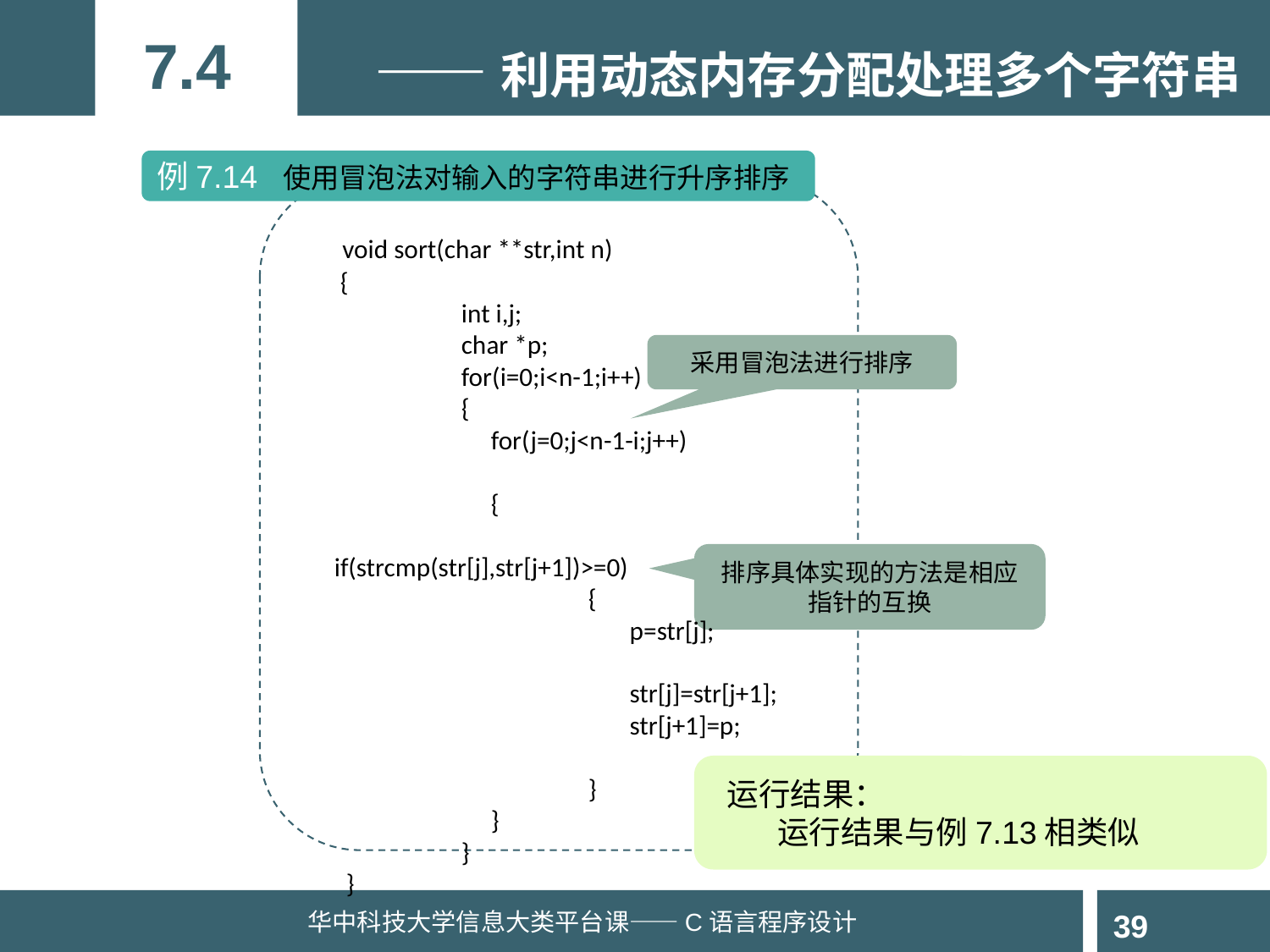

7.4
——利用动态内存分配处理多个字符串
例7.14  使用冒泡法对输入的字符串进行升序排序

 void sort(char **str,int n)
 {
	int i,j;
	char *p;
	for(i=0;i<n-1;i++)
        	{
	     for(j=0;j<n-1-i;j++)
	     {
	 	if(strcmp(str[j],str[j+1])>=0)
		{
		       p=str[j];
		       str[j]=str[j+1];
		       str[j+1]=p;
		}
	     }
        	}
  }
采用冒泡法进行排序
排序具体实现的方法是相应指针的互换
 运行结果：
        运行结果与例7.13相类似